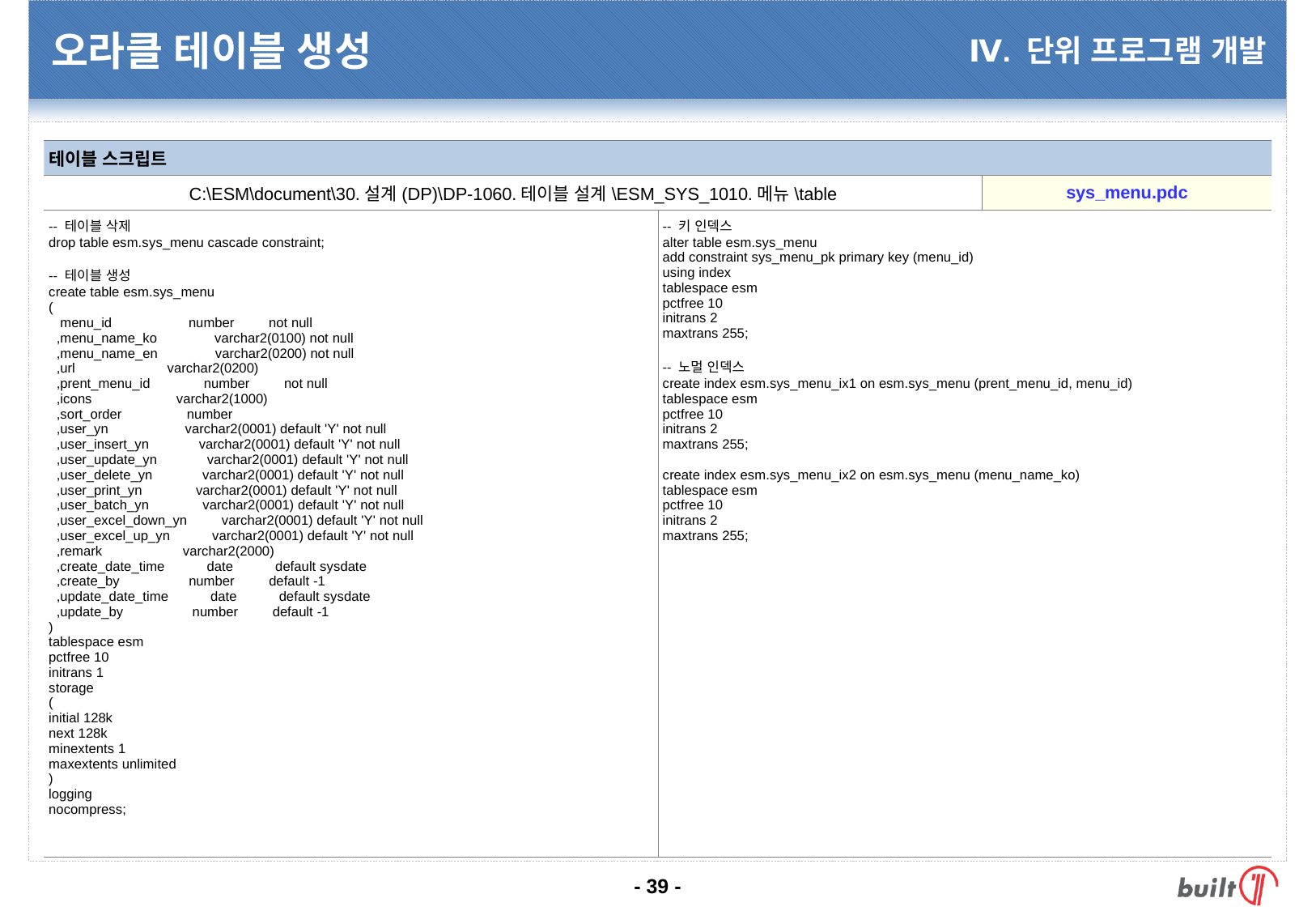

# 오라클 테이블 생성
Ⅳ. 단위 프로그램 개발
| 테이블 스크립트 |  |  |
| --- | --- | --- |
| C:\ESM\document\30.설계(DP)\DP-1060.테이블 설계\ESM\_SYS\_1010.메뉴\table |  | sys\_menu.pdc |
| -- 테이블 삭제 drop table esm.sys\_menu cascade constraint; -- 테이블 생성 create table esm.sys\_menu ( menu\_id number not null ,menu\_name\_ko varchar2(0100) not null ,menu\_name\_en varchar2(0200) not null ,url varchar2(0200) ,prent\_menu\_id number not null ,icons varchar2(1000) ,sort\_order number ,user\_yn varchar2(0001) default 'Y' not null ,user\_insert\_yn varchar2(0001) default 'Y' not null ,user\_update\_yn varchar2(0001) default 'Y' not null ,user\_delete\_yn varchar2(0001) default 'Y' not null ,user\_print\_yn varchar2(0001) default 'Y' not null ,user\_batch\_yn varchar2(0001) default 'Y' not null ,user\_excel\_down\_yn varchar2(0001) default 'Y' not null ,user\_excel\_up\_yn varchar2(0001) default 'Y' not null ,remark varchar2(2000) ,create\_date\_time date default sysdate ,create\_by number default -1 ,update\_date\_time date default sysdate ,update\_by number default -1 ) tablespace esm pctfree 10 initrans 1 storage ( initial 128k next 128k minextents 1 maxextents unlimited ) logging nocompress; | -- 키 인덱스 alter table esm.sys\_menu add constraint sys\_menu\_pk primary key (menu\_id) using index tablespace esm pctfree 10 initrans 2 maxtrans 255; -- 노멀 인덱스 create index esm.sys\_menu\_ix1 on esm.sys\_menu (prent\_menu\_id, menu\_id) tablespace esm pctfree 10 initrans 2 maxtrans 255; create index esm.sys\_menu\_ix2 on esm.sys\_menu (menu\_name\_ko) tablespace esm pctfree 10 initrans 2 maxtrans 255; |  |